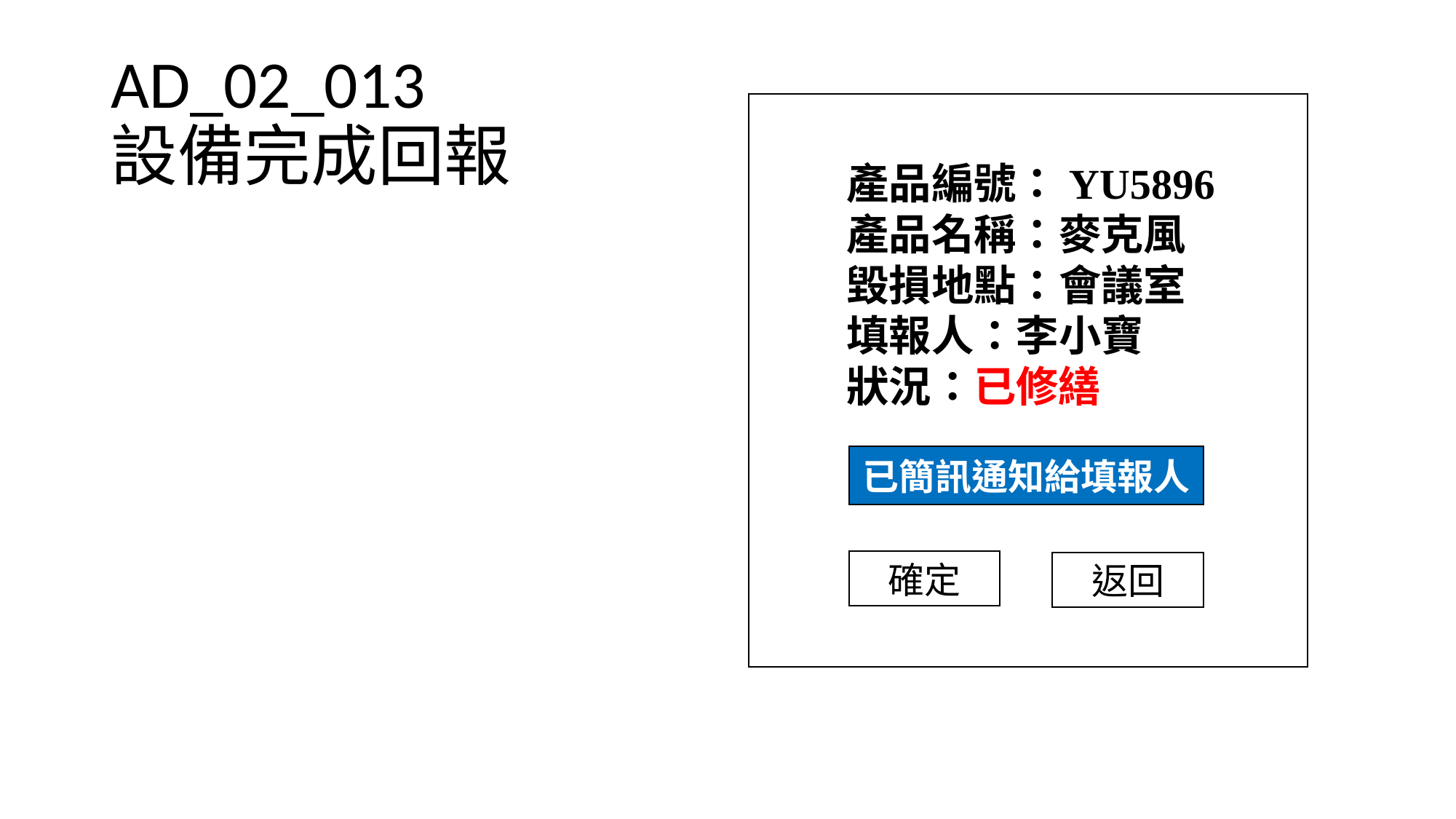

# AD_02_013 設備完成回報

產品編號：YU5896
產品名稱：麥克風
毀損地點：會議室
填報人：李小寶
狀況：已修繕
已簡訊通知給填報人
確定
返回